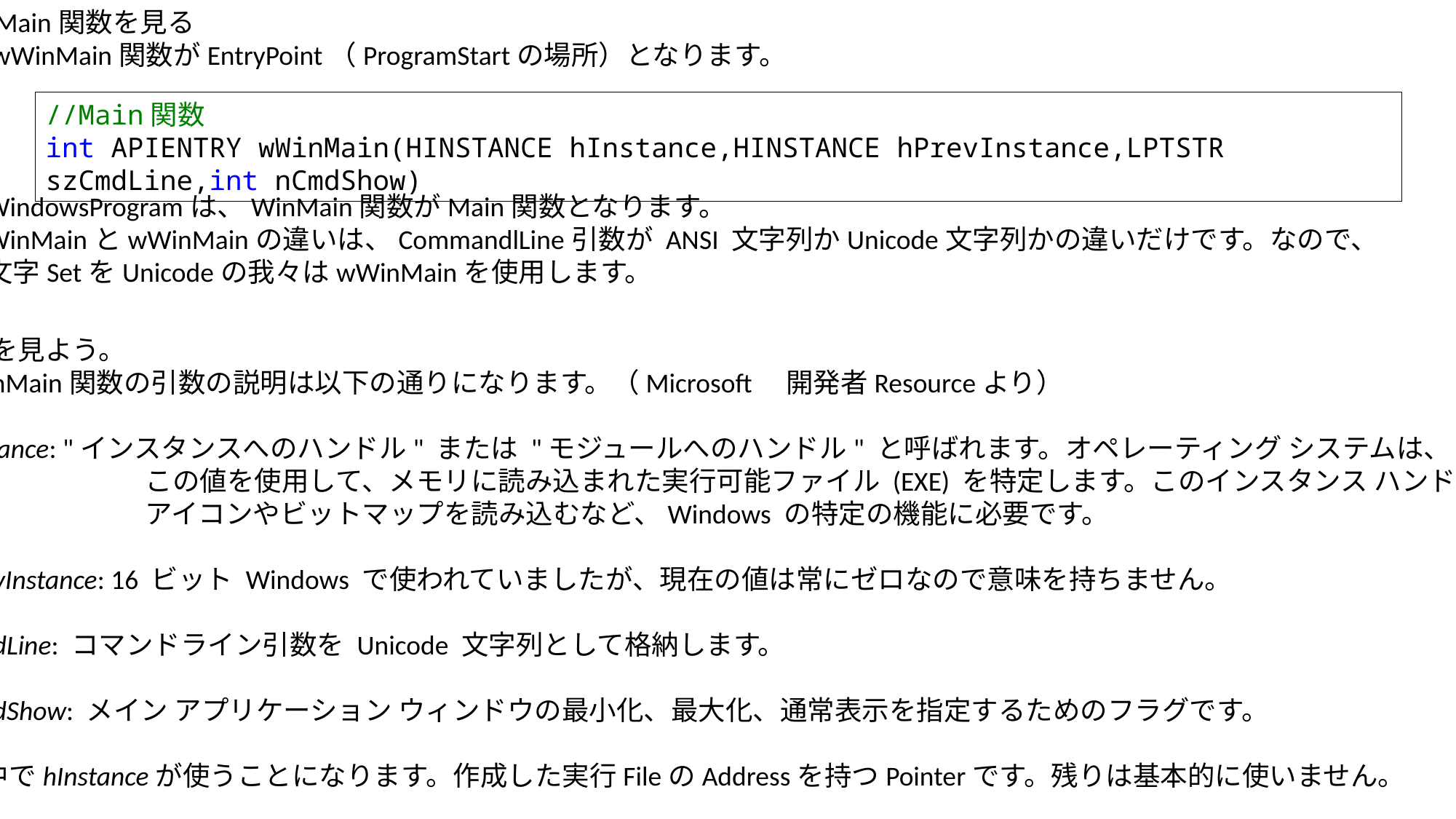

・Main関数を見る
  wWinMain関数がEntryPoint（ProgramStartの場所）となります。
//Main関数
int APIENTRY wWinMain(HINSTANCE hInstance,HINSTANCE hPrevInstance,LPTSTR szCmdLine,int nCmdShow)
WindowsProgramは、WinMain関数がMain関数となります。
WinMainとwWinMainの違いは、CommandlLine引数が ANSI 文字列かUnicode文字列かの違いだけです。なので、
文字SetをUnicodeの我々はwWinMainを使用します。
・引数を見よう。
　WinMain関数の引数の説明は以下の通りになります。（Microsoft　開発者Resourceより）

・hInstance: "インスタンスへのハンドル" または "モジュールへのハンドル" と呼ばれます。オペレーティング システムは、
　　　　　　　　この値を使用して、メモリに読み込まれた実行可能ファイル (EXE) を特定します。このインスタンス ハンドルは、
　　　　　　　　アイコンやビットマップを読み込むなど、Windows の特定の機能に必要です。

・hPrevInstance: 16 ビット Windows で使われていましたが、現在の値は常にゼロなので意味を持ちません。

・pCmdLine: コマンドライン引数を Unicode 文字列として格納します。

・nCmdShow: メイン アプリケーション ウィンドウの最小化、最大化、通常表示を指定するためのフラグです。

この中でhInstanceが使うことになります。作成した実行FileのAddressを持つPointerです。残りは基本的に使いません。